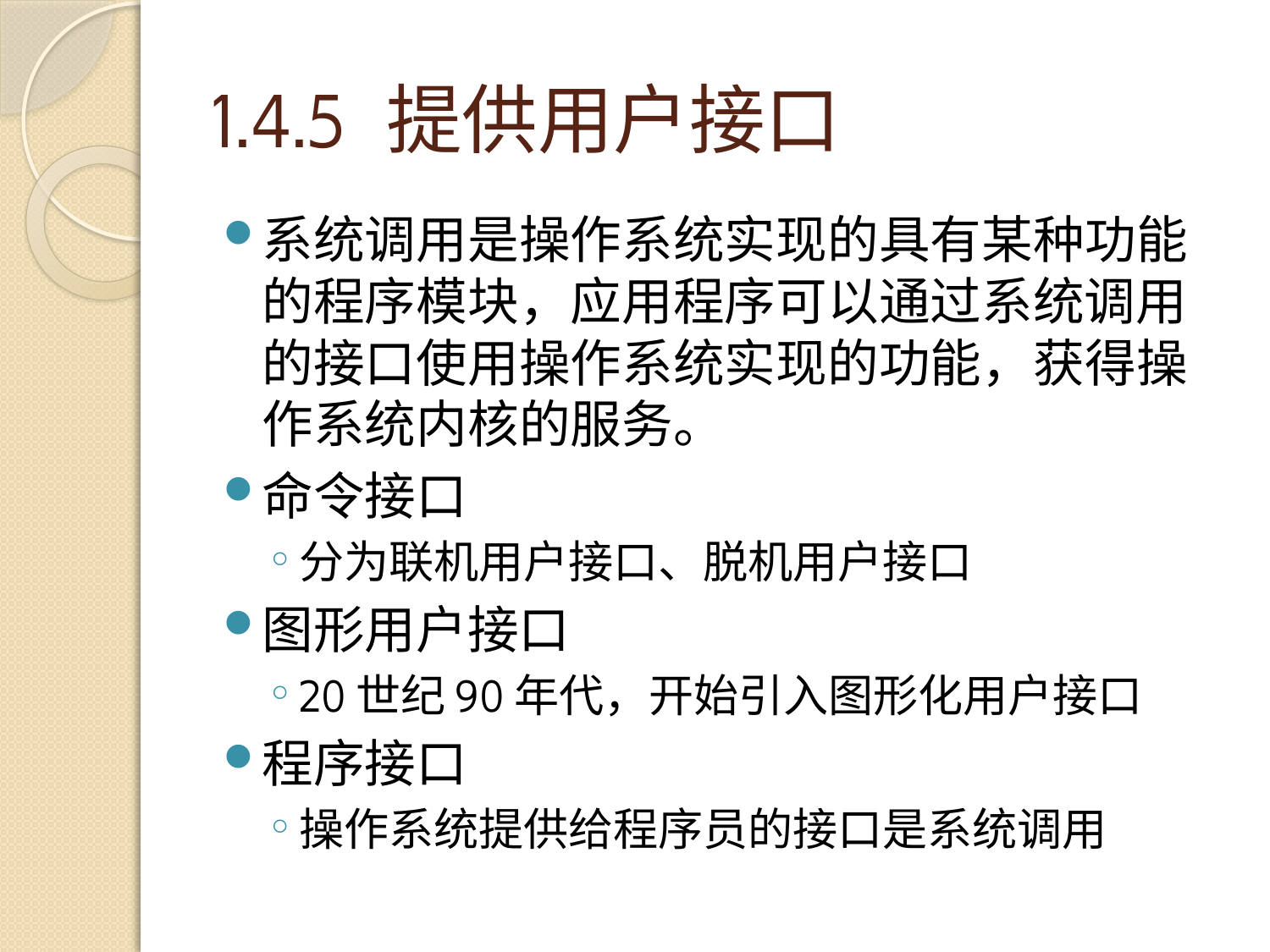

# 1.4.5 提供用户接口
系统调用是操作系统实现的具有某种功能的程序模块，应用程序可以通过系统调用的接口使用操作系统实现的功能，获得操作系统内核的服务。
命令接口
分为联机用户接口、脱机用户接口
图形用户接口
20世纪90年代，开始引入图形化用户接口
程序接口
操作系统提供给程序员的接口是系统调用